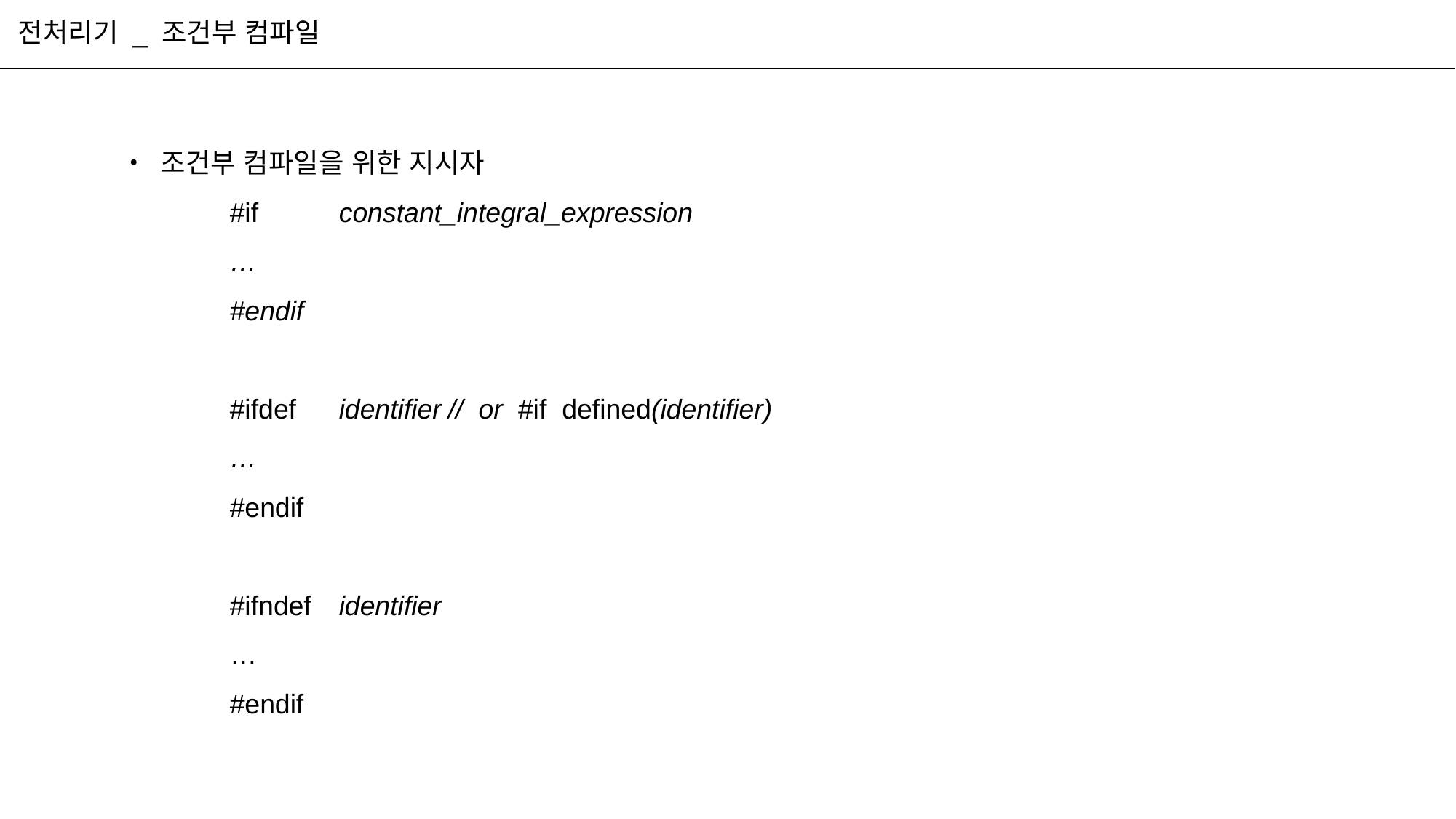

전처리기 _ 조건부 컴파일
• 조건부 컴파일을 위한 지시자
	#if	constant_integral_expression
	…
	#endif

	#ifdef	identifier	//  or  #if  defined(identifier)
	…
	#endif

	#ifndef	identifier
	…
	#endif